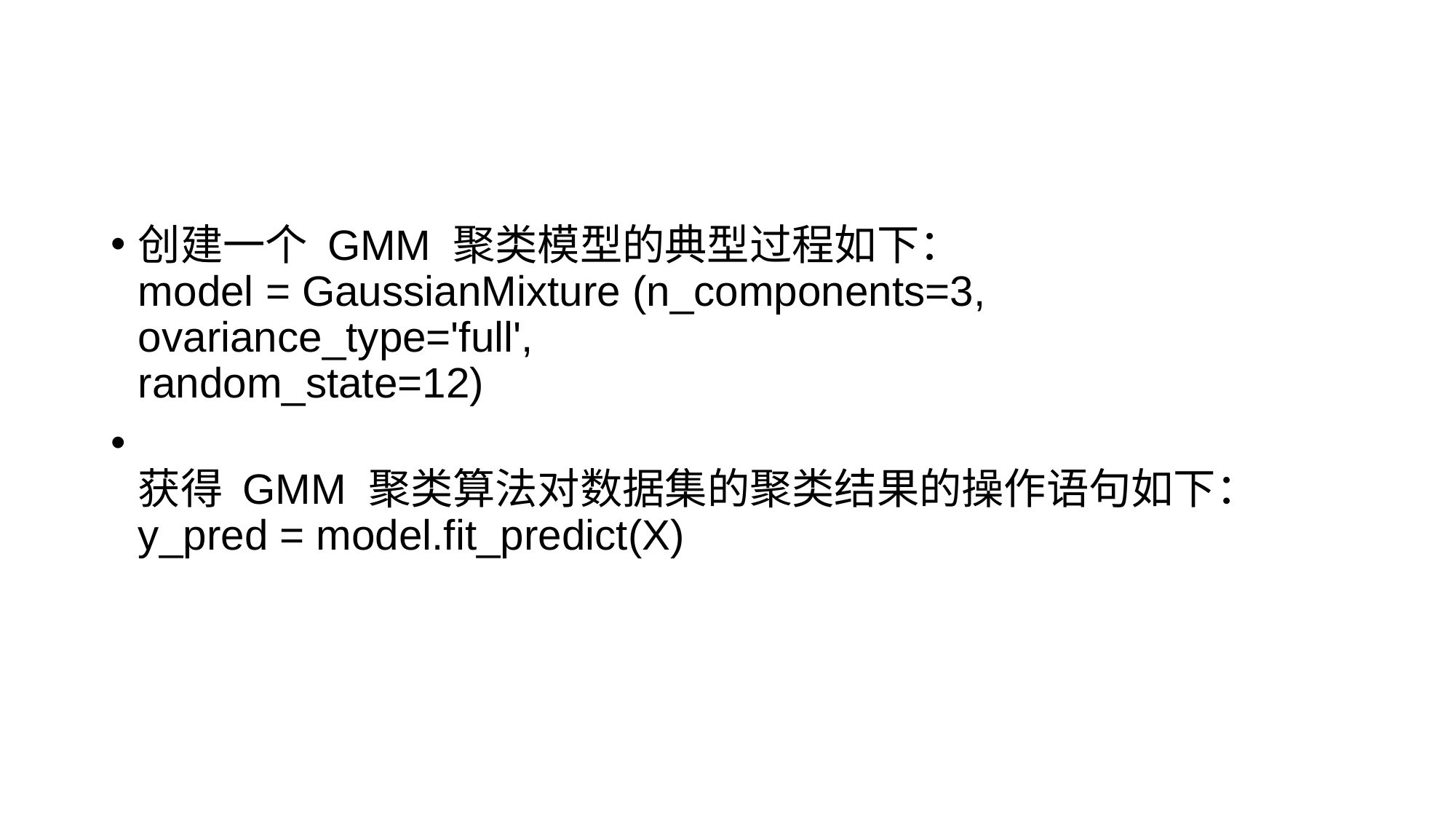

#
创建一个 GMM 聚类模型的典型过程如下：
model = GaussianMixture (n_components=3, ovariance_type='full',
random_state=12)
获得 GMM 聚类算法对数据集的聚类结果的操作语句如下：
y_pred = model.fit_predict(X)